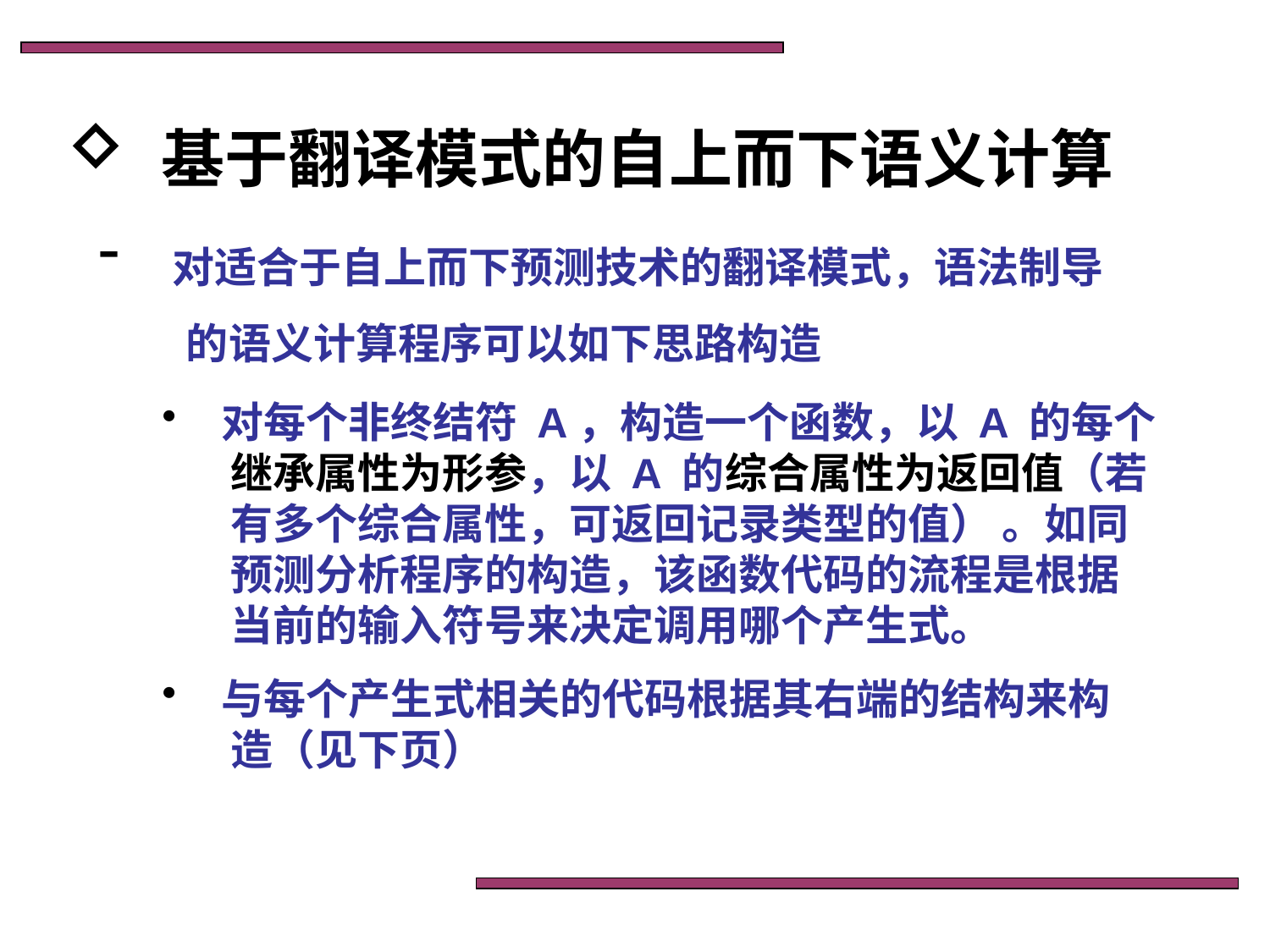

基于翻译模式的自上而下语义计算

  对适合于自上而下预测技术的翻译模式，语法制导
     的语义计算程序可以如下思路构造

  对每个非终结符 A，构造一个函数，以 A 的每个
   继承属性为形参，以 A 的综合属性为返回值（若
   有多个综合属性，可返回记录类型的值） 。如同
   预测分析程序的构造，该函数代码的流程是根据
   当前的输入符号来决定调用哪个产生式。

  与每个产生式相关的代码根据其右端的结构来构
   造（见下页）